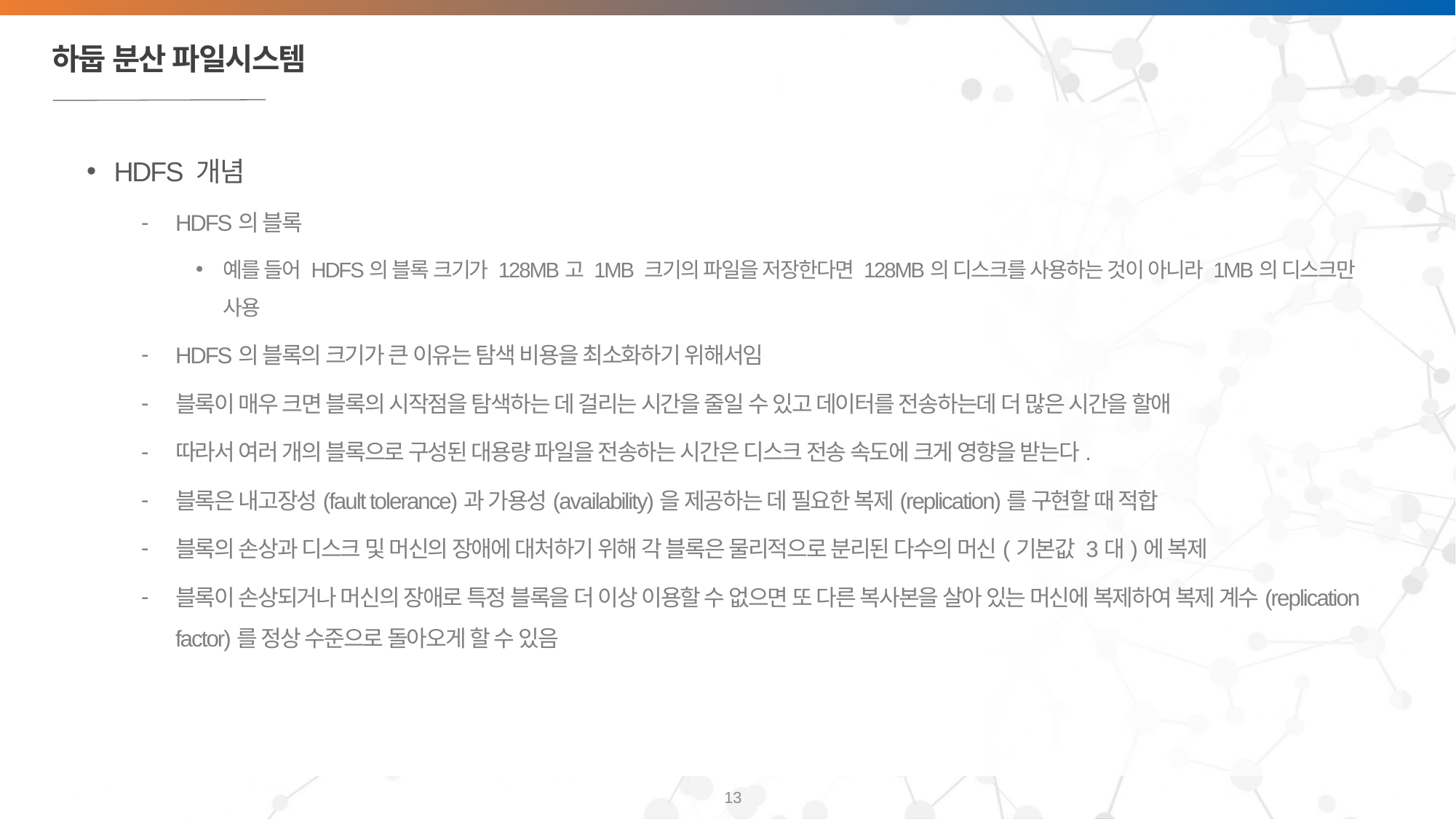

# 하둡 분산 파일시스템

HDFS 개념
HDFS의 블록
예를 들어 HDFS의 블록 크기가 128MB고 1MB 크기의 파일을 저장한다면 128MB의 디스크를 사용하는 것이 아니라 1MB의 디스크만 사용
HDFS의 블록의 크기가 큰 이유는 탐색 비용을 최소화하기 위해서임
블록이 매우 크면 블록의 시작점을 탐색하는 데 걸리는 시간을 줄일 수 있고 데이터를 전송하는데 더 많은 시간을 할애
따라서 여러 개의 블록으로 구성된 대용량 파일을 전송하는 시간은 디스크 전송 속도에 크게 영향을 받는다.
블록은 내고장성(fault tolerance)과 가용성(availability)을 제공하는 데 필요한 복제(replication)를 구현할 때 적합
블록의 손상과 디스크 및 머신의 장애에 대처하기 위해 각 블록은 물리적으로 분리된 다수의 머신(기본값 3대)에 복제
블록이 손상되거나 머신의 장애로 특정 블록을 더 이상 이용할 수 없으면 또 다른 복사본을 살아 있는 머신에 복제하여 복제 계수(replication factor)를 정상 수준으로 돌아오게 할 수 있음
13